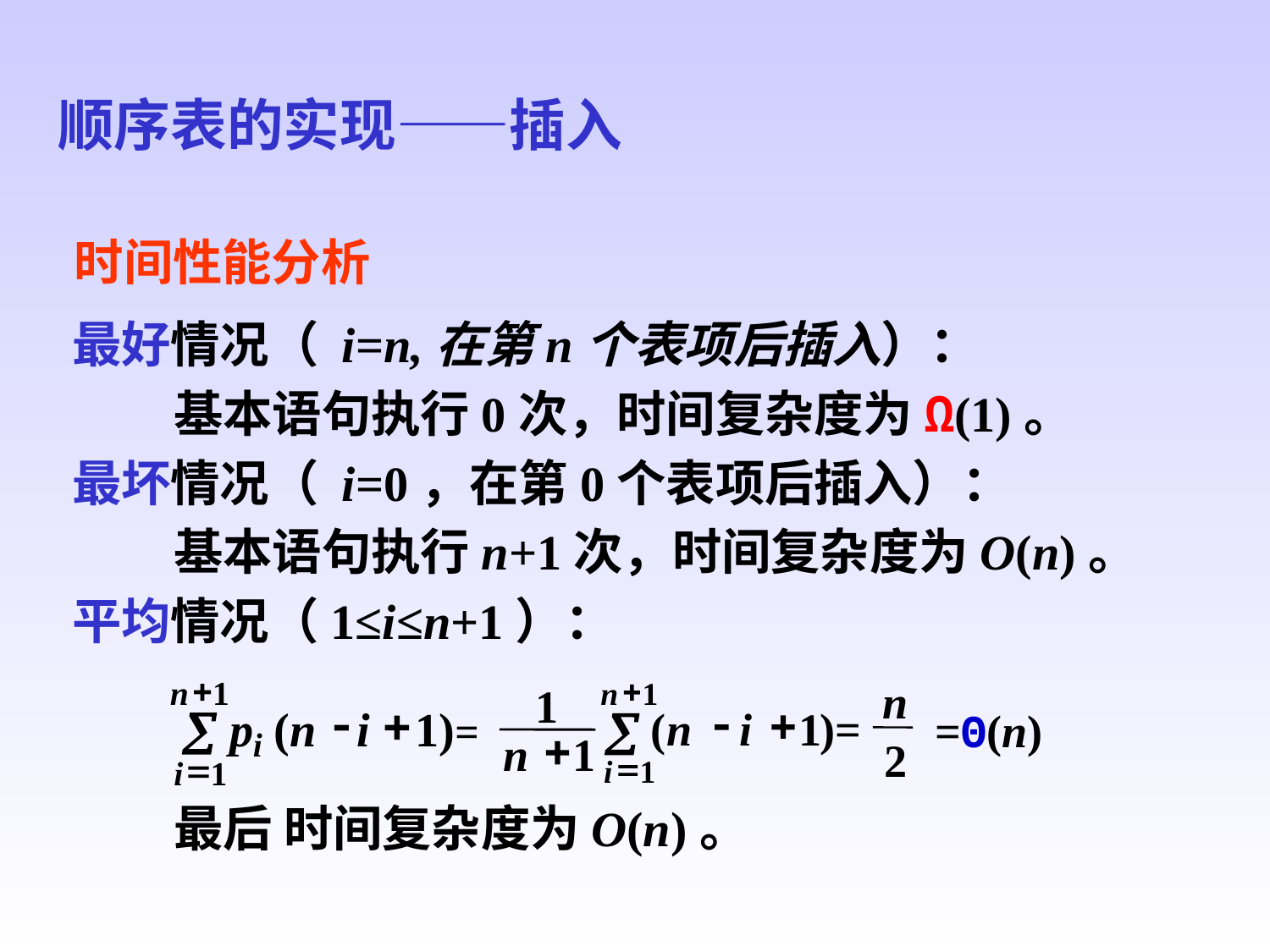

# 顺序表的实现——插入
时间性能分析
最好情况（ i=n,在第n个表项后插入）：
        基本语句执行0次，时间复杂度为Ω(1)。
最坏情况（ i=0，在第0个表项后插入）：
        基本语句执行n+1次，时间复杂度为O(n)。
平均情况（1≤i≤n+1）：

        最后 时间复杂度为O(n)。

+
+
1
n
n
1
n
1
−
+
−
+
p
(
n
i
1
)=
(
n
i
1
)=
∑
∑
=Θ(n)
+
i
n
1

2
=
=
1
i
1
i